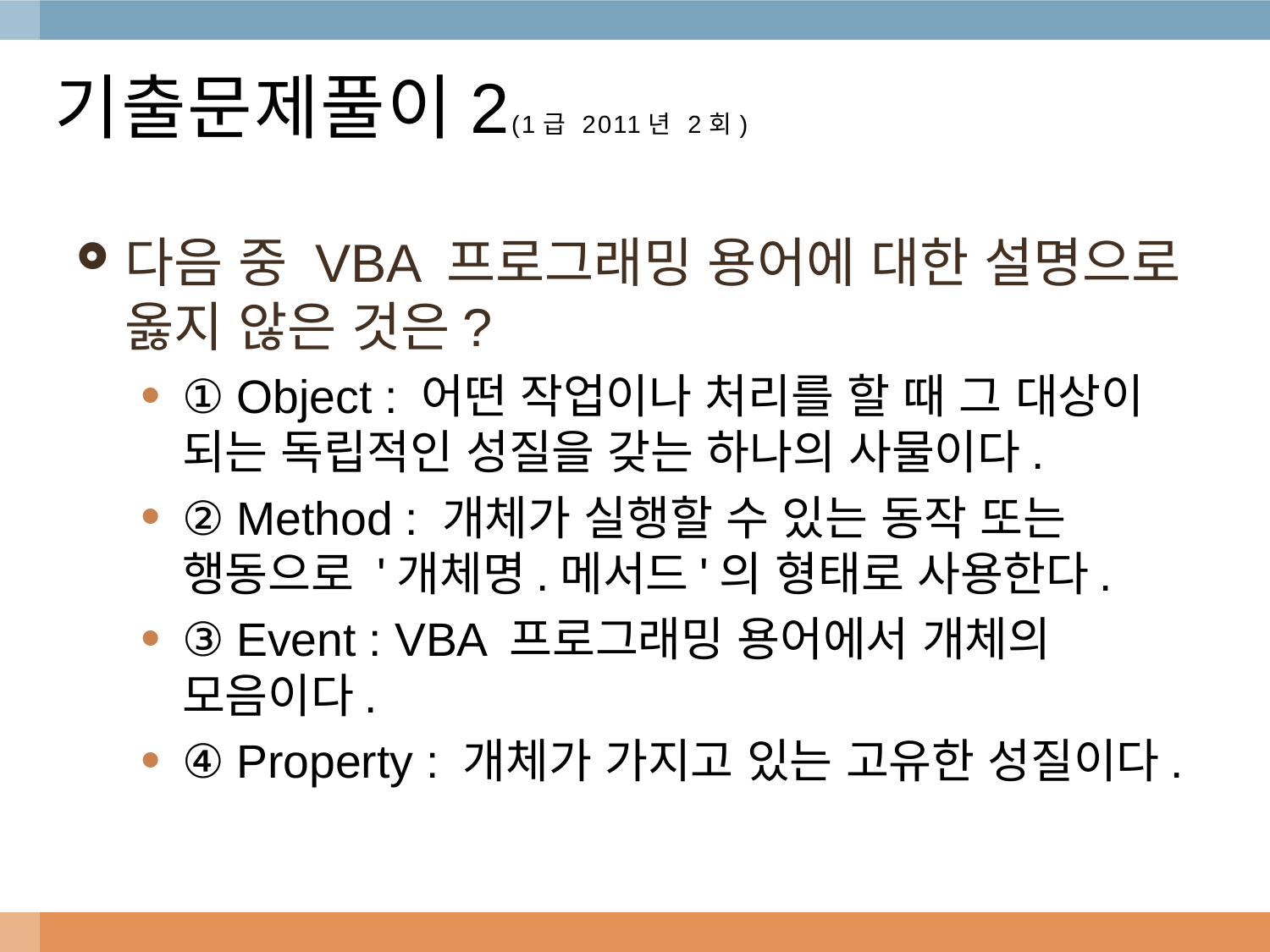

# 기출문제풀이2(1급 2011년 2회)
다음 중 VBA 프로그래밍 용어에 대한 설명으로 옳지 않은 것은?
① Object : 어떤 작업이나 처리를 할 때 그 대상이 되는 독립적인 성질을 갖는 하나의 사물이다.
② Method : 개체가 실행할 수 있는 동작 또는 행동으로 '개체명.메서드'의 형태로 사용한다.
③ Event : VBA 프로그래밍 용어에서 개체의 모음이다.
④ Property : 개체가 가지고 있는 고유한 성질이다.